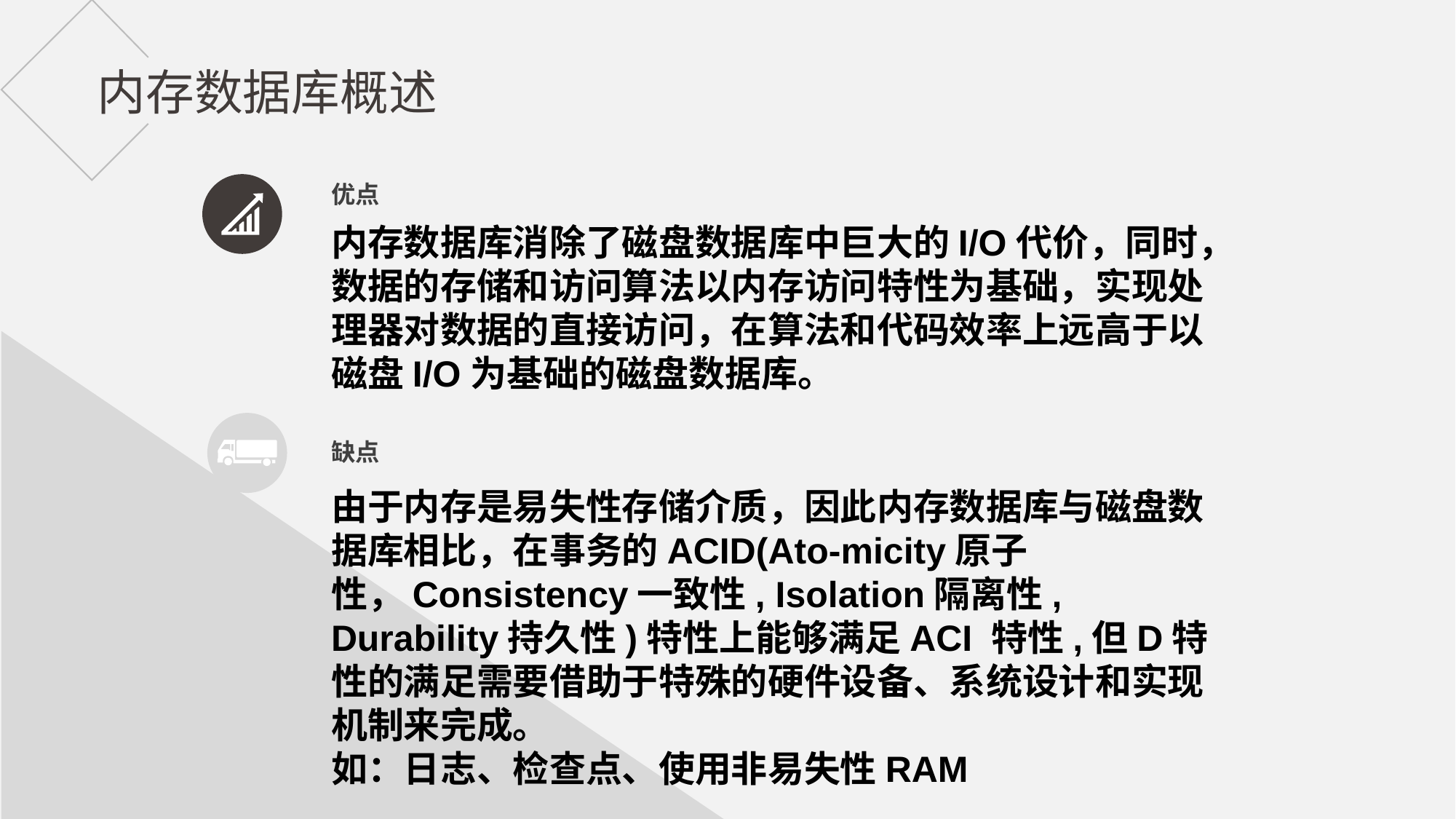

内存数据库概述

优点
内存数据库消除了磁盘数据库中巨大的I/O代价，同时，数据的存储和访问算法以内存访问特性为基础，实现处理器对数据的直接访问，在算法和代码效率上远高于以磁盘I/O为基础的磁盘数据库。

缺点
由于内存是易失性存储介质，因此内存数据库与磁盘数据库相比，在事务的ACID(Ato-micity原子性，Consistency一致性, Isolation隔离性, Durability持久性)特性上能够满足ACI 特性,但D特性的满足需要借助于特殊的硬件设备、系统设计和实现机制来完成。
如：日志、检查点、使用非易失性RAM